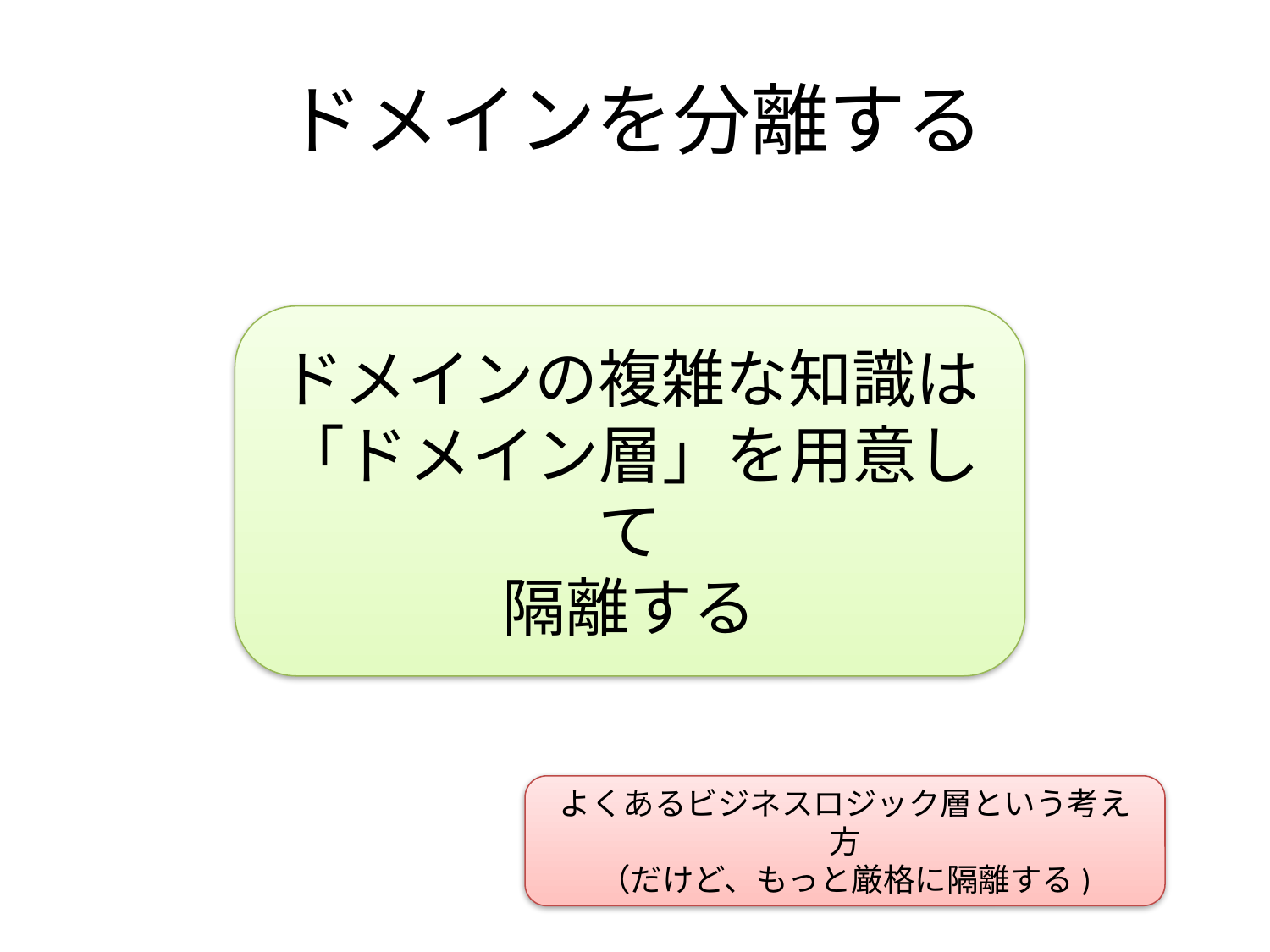

# ドメインを分離する
ドメインの複雑な知識は
「ドメイン層」を用意して
隔離する
よくあるビジネスロジック層という考え方
（だけど、もっと厳格に隔離する)